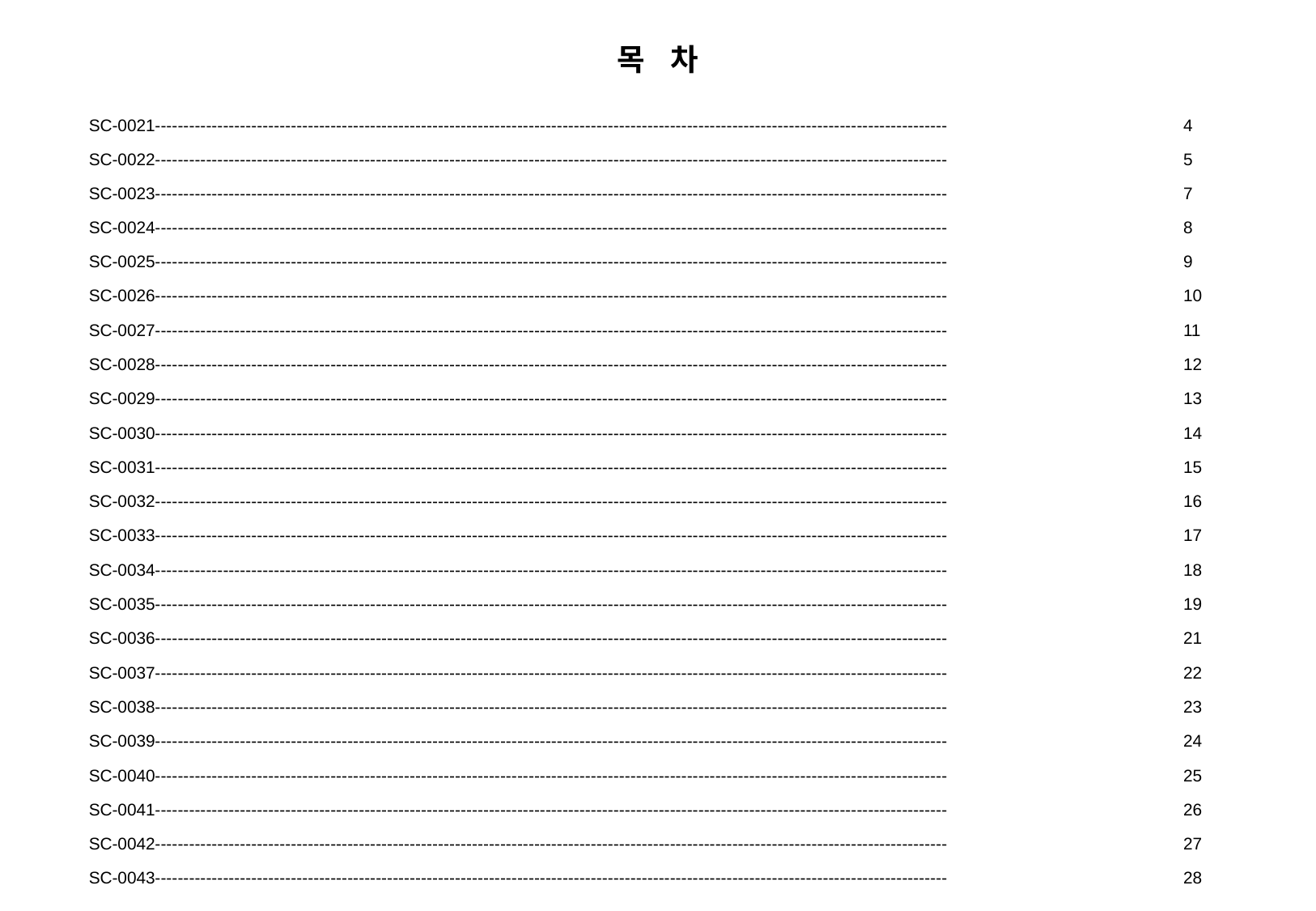

목   차
| SC-0021-------------------------------------------------------------------------------------------------------------------------------------------- | 4 |
| --- | --- |
| SC-0022-------------------------------------------------------------------------------------------------------------------------------------------- | 5 |
| SC-0023-------------------------------------------------------------------------------------------------------------------------------------------- | 7 |
| SC-0024-------------------------------------------------------------------------------------------------------------------------------------------- | 8 |
| SC-0025-------------------------------------------------------------------------------------------------------------------------------------------- | 9 |
| SC-0026-------------------------------------------------------------------------------------------------------------------------------------------- | 10 |
| SC-0027-------------------------------------------------------------------------------------------------------------------------------------------- | 11 |
| SC-0028-------------------------------------------------------------------------------------------------------------------------------------------- | 12 |
| SC-0029-------------------------------------------------------------------------------------------------------------------------------------------- | 13 |
| SC-0030-------------------------------------------------------------------------------------------------------------------------------------------- | 14 |
| SC-0031-------------------------------------------------------------------------------------------------------------------------------------------- | 15 |
| SC-0032-------------------------------------------------------------------------------------------------------------------------------------------- | 16 |
| SC-0033-------------------------------------------------------------------------------------------------------------------------------------------- | 17 |
| SC-0034-------------------------------------------------------------------------------------------------------------------------------------------- | 18 |
| SC-0035-------------------------------------------------------------------------------------------------------------------------------------------- | 19 |
| SC-0036-------------------------------------------------------------------------------------------------------------------------------------------- | 21 |
| SC-0037-------------------------------------------------------------------------------------------------------------------------------------------- | 22 |
| SC-0038-------------------------------------------------------------------------------------------------------------------------------------------- | 23 |
| SC-0039-------------------------------------------------------------------------------------------------------------------------------------------- | 24 |
| SC-0040-------------------------------------------------------------------------------------------------------------------------------------------- | 25 |
| SC-0041-------------------------------------------------------------------------------------------------------------------------------------------- | 26 |
| SC-0042-------------------------------------------------------------------------------------------------------------------------------------------- | 27 |
| SC-0043-------------------------------------------------------------------------------------------------------------------------------------------- | 28 |